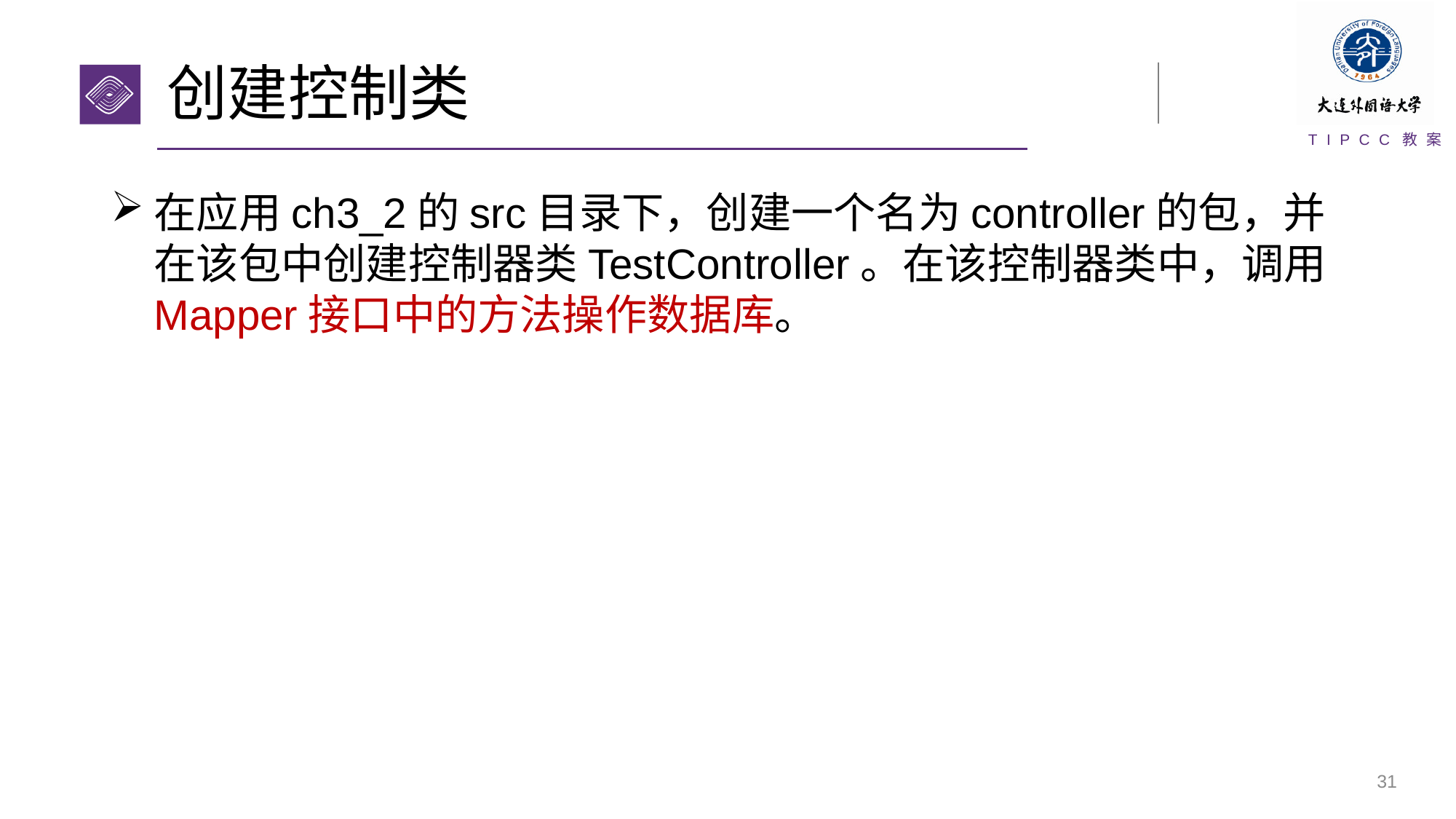

# 创建控制类
在应用ch3_2的src目录下，创建一个名为controller的包，并在该包中创建控制器类TestController。在该控制器类中，调用Mapper接口中的方法操作数据库。
31